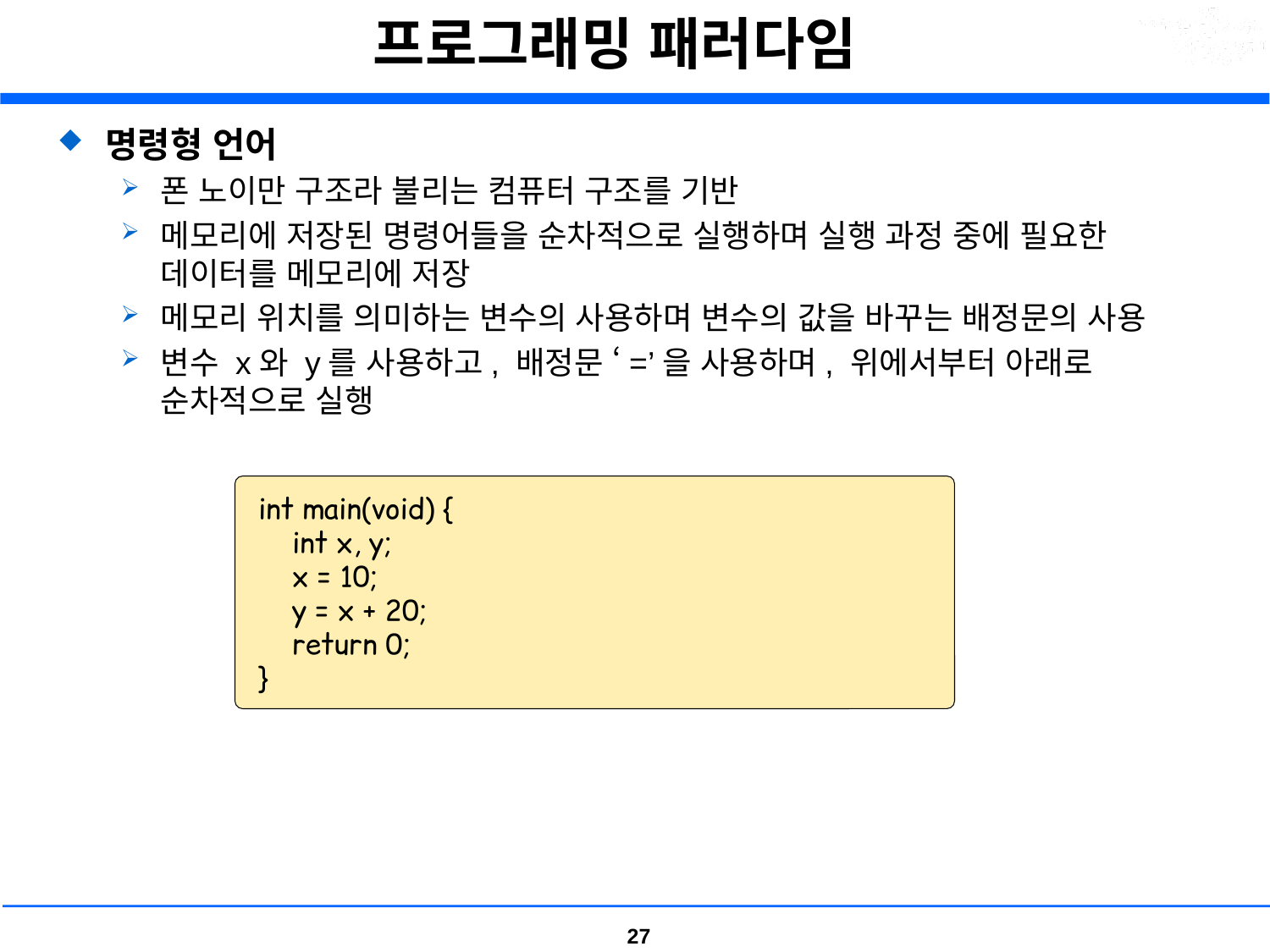

# 프로그래밍 패러다임
명령형 언어
폰 노이만 구조라 불리는 컴퓨터 구조를 기반
메모리에 저장된 명령어들을 순차적으로 실행하며 실행 과정 중에 필요한 데이터를 메모리에 저장
메모리 위치를 의미하는 변수의 사용하며 변수의 값을 바꾸는 배정문의 사용
변수 x와 y를 사용하고, 배정문 ‘=’을 사용하며, 위에서부터 아래로 순차적으로 실행

 int main(void) {
     int x, y;
     x = 10;
     y = x + 20;
     return 0;
 }